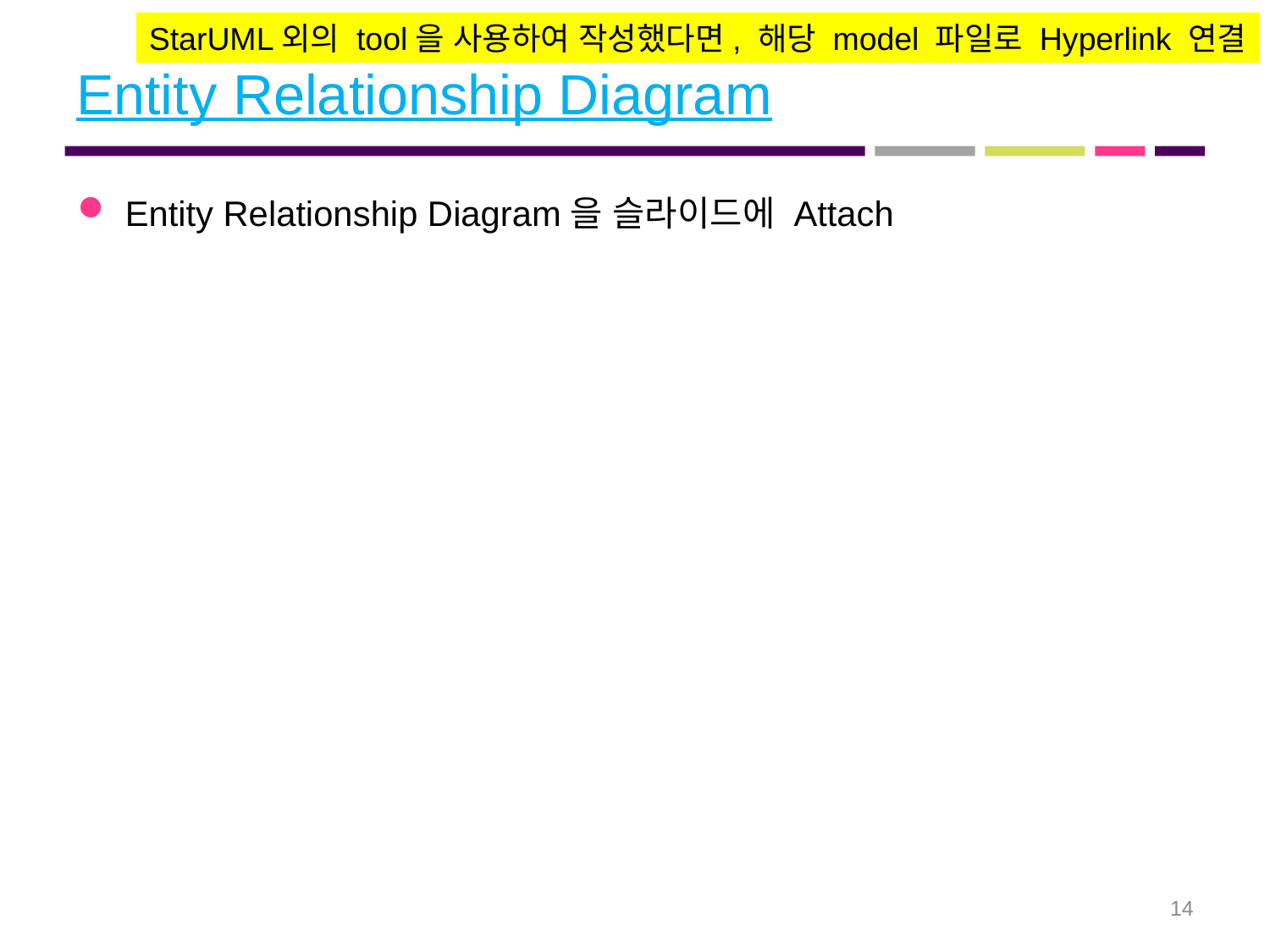

StarUML외의 tool을 사용하여 작성했다면, 해당 model 파일로 Hyperlink 연결
# Entity Relationship Diagram
Entity Relationship Diagram을 슬라이드에 Attach

14